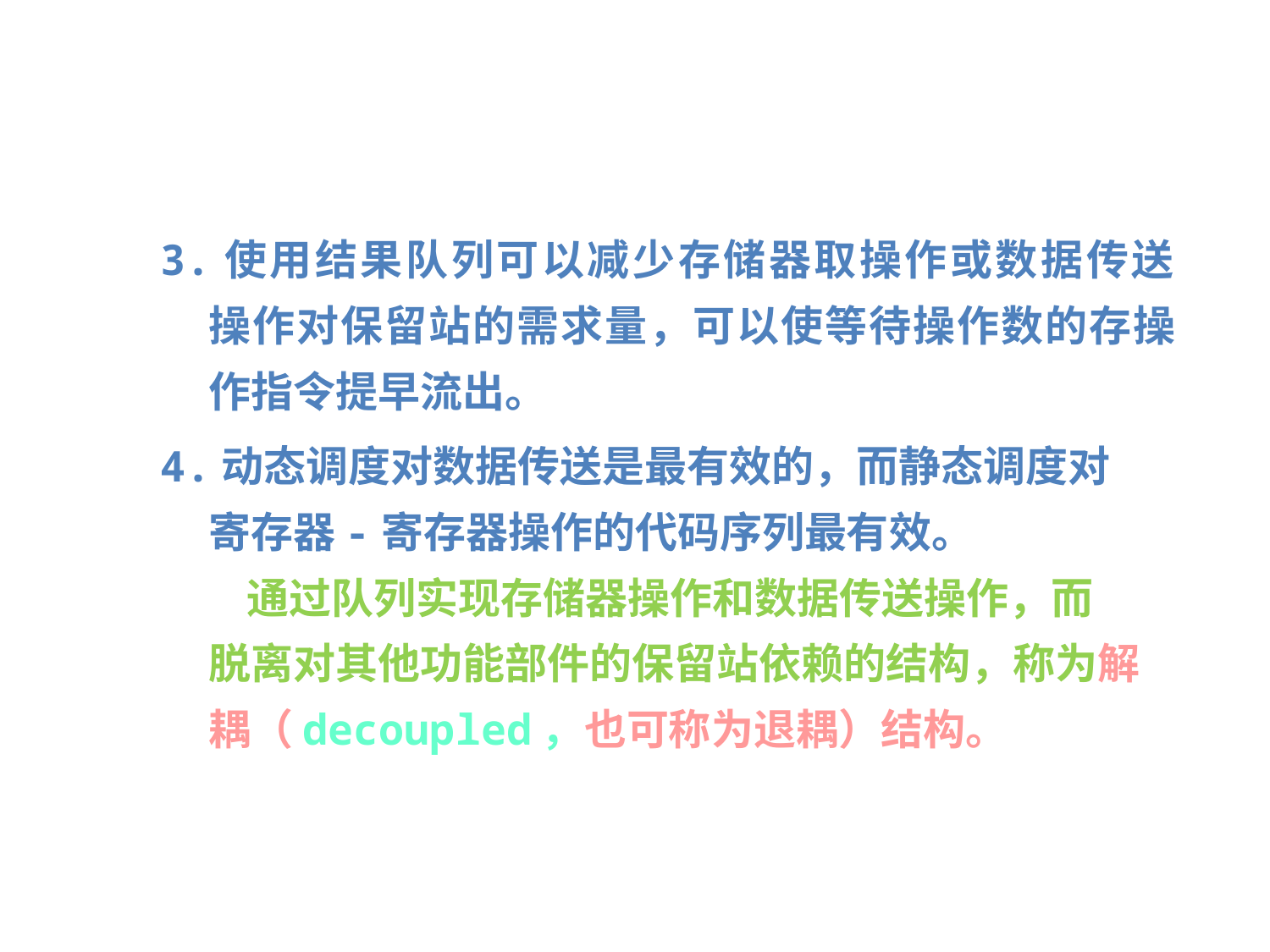

3.使用结果队列可以减少存储器取操作或数据传送
操作对保留站的需求量，可以使等待操作数的存操
作指令提早流出。
4.动态调度对数据传送是最有效的，而静态调度对
寄存器-寄存器操作的代码序列最有效。
    通过队列实现存储器操作和数据传送操作，而
脱离对其他功能部件的保留站依赖的结构，称为解
耦（decoupled，也可称为退耦）结构。